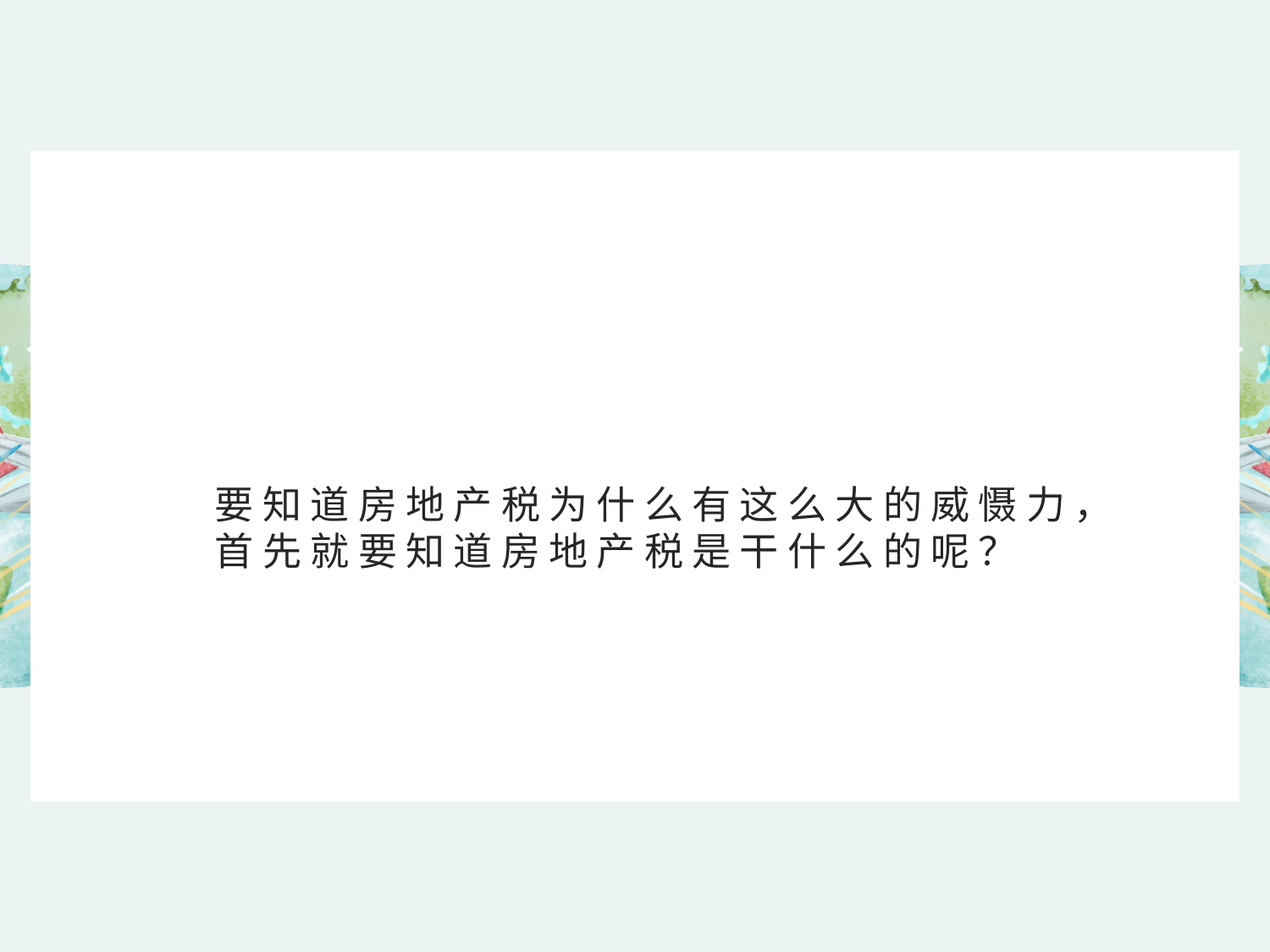

要知道房地产税为什么有这么大的威慑力，首先就要知道房地产税是干什么的呢？